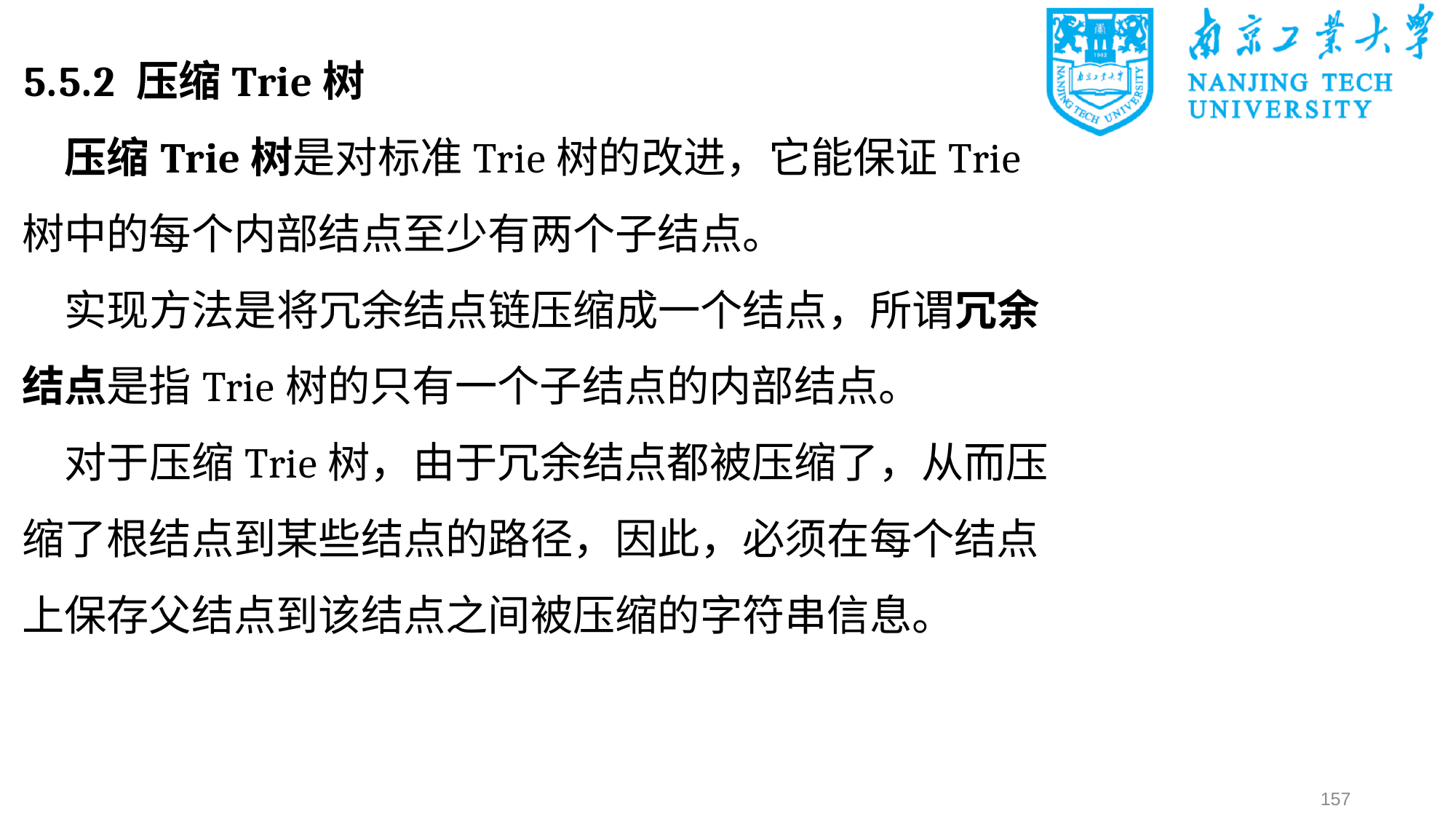

5.5.2 压缩Trie树
压缩Trie树是对标准Trie树的改进，它能保证Trie树中的每个内部结点至少有两个子结点。
实现方法是将冗余结点链压缩成一个结点，所谓冗余结点是指Trie树的只有一个子结点的内部结点。
对于压缩Trie树，由于冗余结点都被压缩了，从而压缩了根结点到某些结点的路径，因此，必须在每个结点上保存父结点到该结点之间被压缩的字符串信息。
157